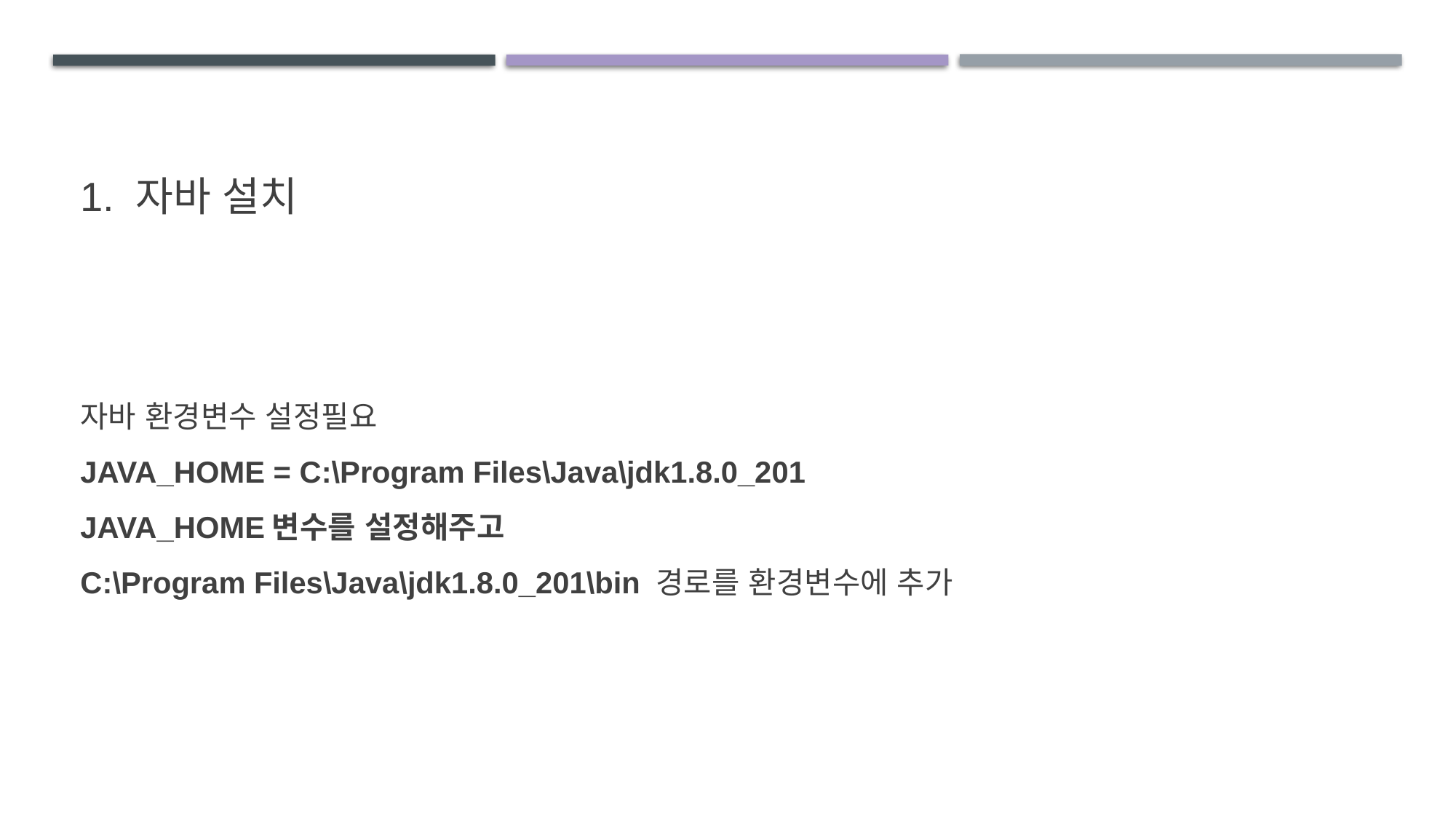

# 1. 자바 설치
자바 환경변수 설정필요
JAVA_HOME = C:\Program Files\Java\jdk1.8.0_201
JAVA_HOME변수를 설정해주고
C:\Program Files\Java\jdk1.8.0_201\bin 경로를 환경변수에 추가